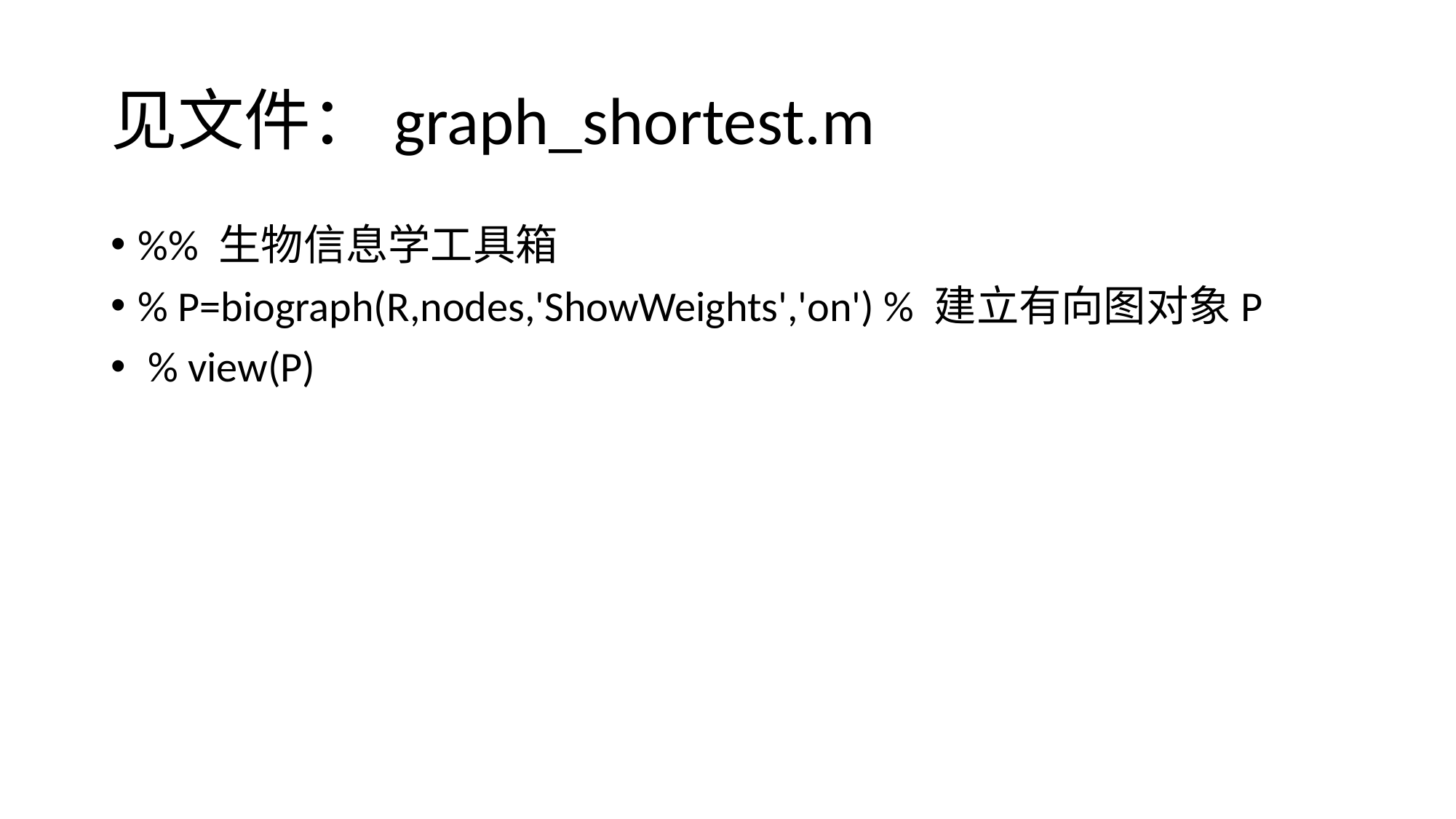

# 见文件：graph_shortest.m
%% 生物信息学工具箱
% P=biograph(R,nodes,'ShowWeights','on') % 建立有向图对象P
 % view(P)